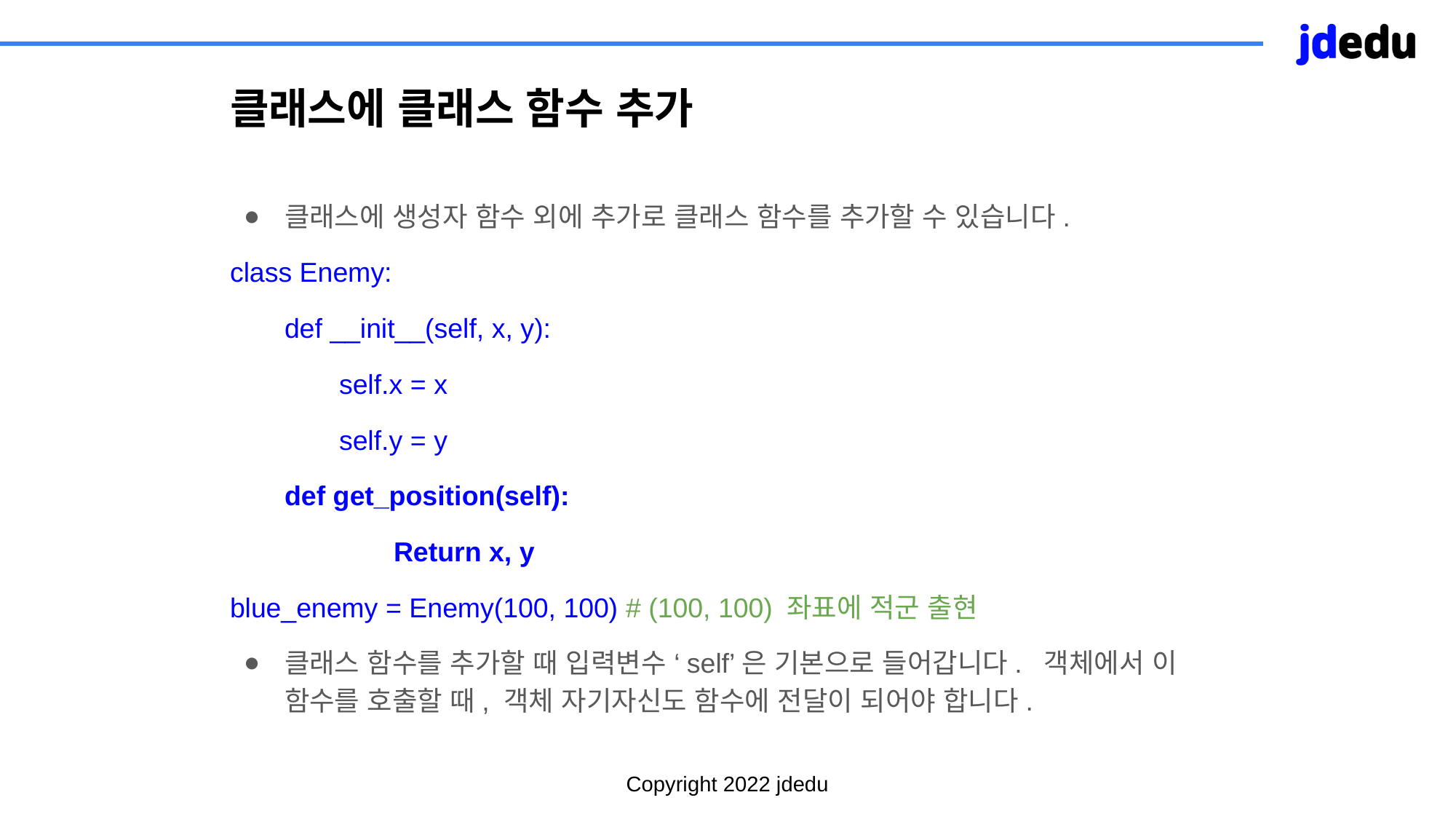

# 클래스에 클래스 함수 추가
클래스에 생성자 함수 외에 추가로 클래스 함수를 추가할 수 있습니다.
class Enemy:
def __init__(self, x, y):
self.x = x
self.y = y
def get_position(self):
	Return x, y
blue_enemy = Enemy(100, 100) # (100, 100) 좌표에 적군 출현
클래스 함수를 추가할 때 입력변수 ‘self’은 기본으로 들어갑니다.  객체에서 이 함수를 호출할 때, 객체 자기자신도 함수에 전달이 되어야 합니다.